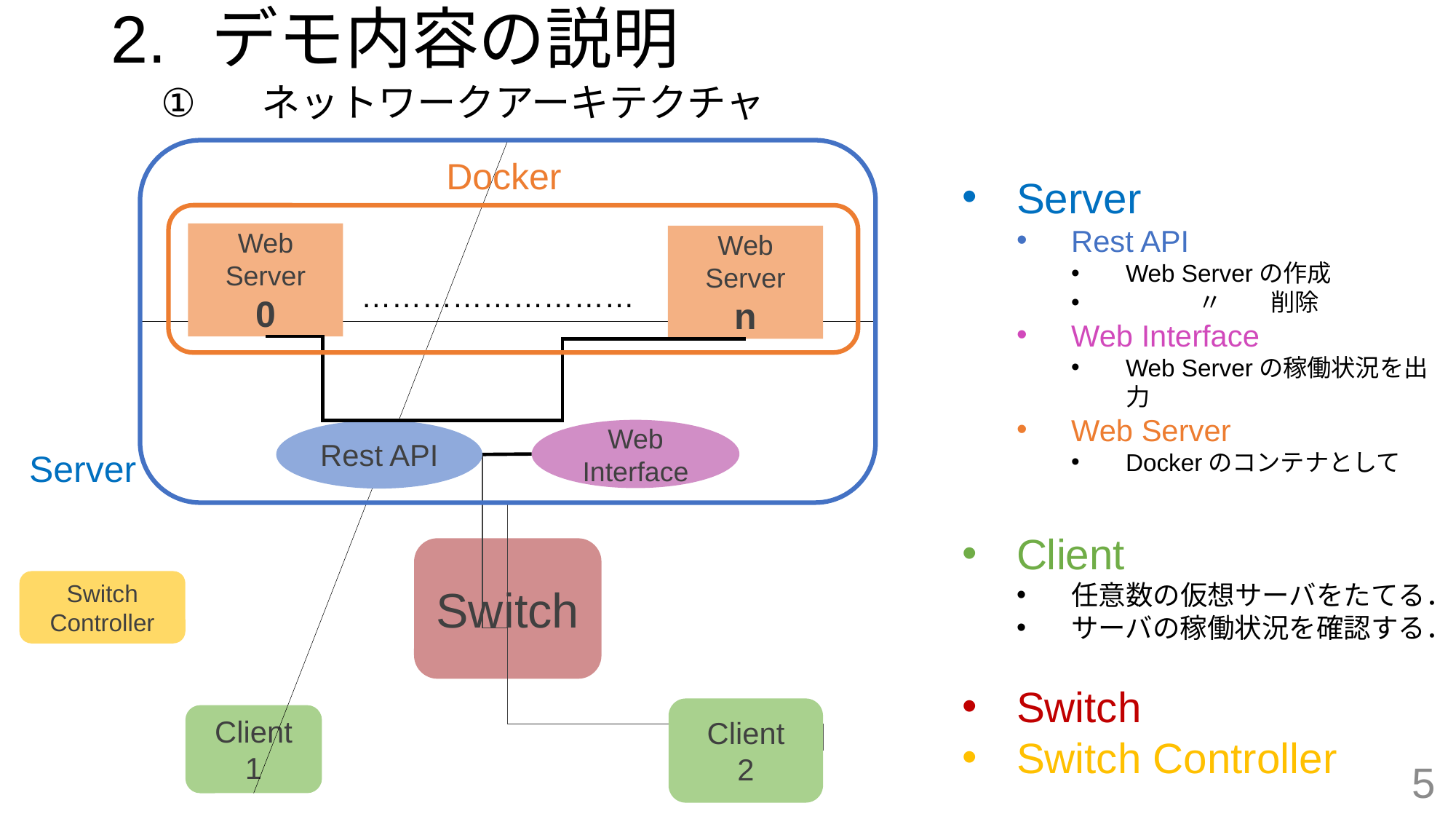

デモ内容の説明
ネットワークアーキテクチャ

Docker

Web
Server
0
Web
Server
n
………………………
Web Interface
Rest API
Server
Switch
Switch
Controller
Client
2
Client
1
Server
Rest API
Web Serverの作成
　　　〃　　削除
Web Interface
Web Serverの稼働状況を出力
Web Server
Dockerのコンテナとして

Client
任意数の仮想サーバをたてる．
サーバの稼働状況を確認する．

Switch
Switch Controller
5